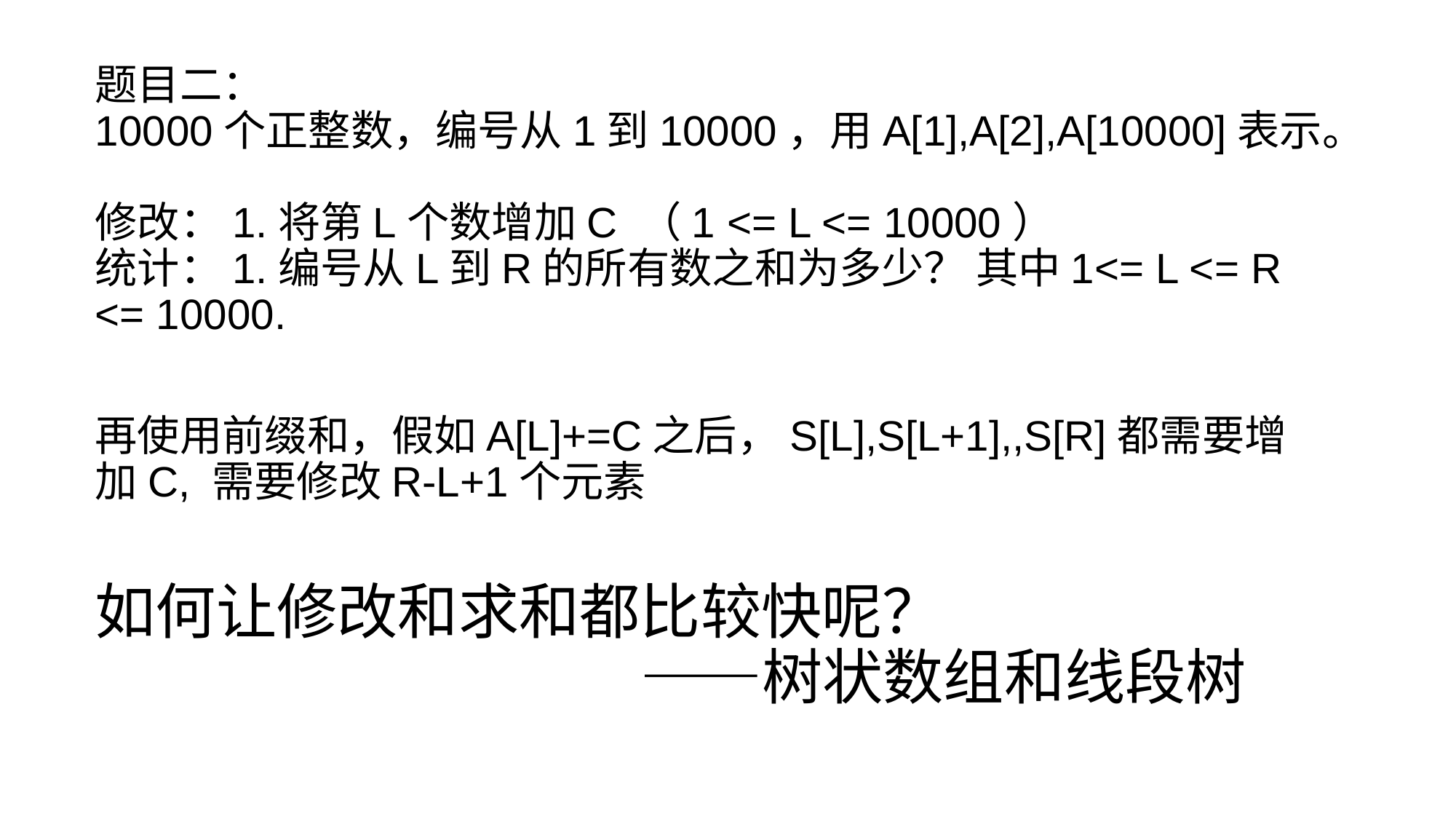

题目二：
10000个正整数，编号从1到10000，用A[1],A[2],A[10000]表示。
修改：1.将第L个数增加C （1 <= L <= 10000）
统计：1.编号从L到R的所有数之和为多少？ 其中1<= L <= R <= 10000.

再使用前缀和，假如A[L]+=C之后，S[L],S[L+1],,S[R]都需要增加C, 需要修改R-L+1个元素
# 如何让修改和求和都比较快呢？ ——树状数组和线段树